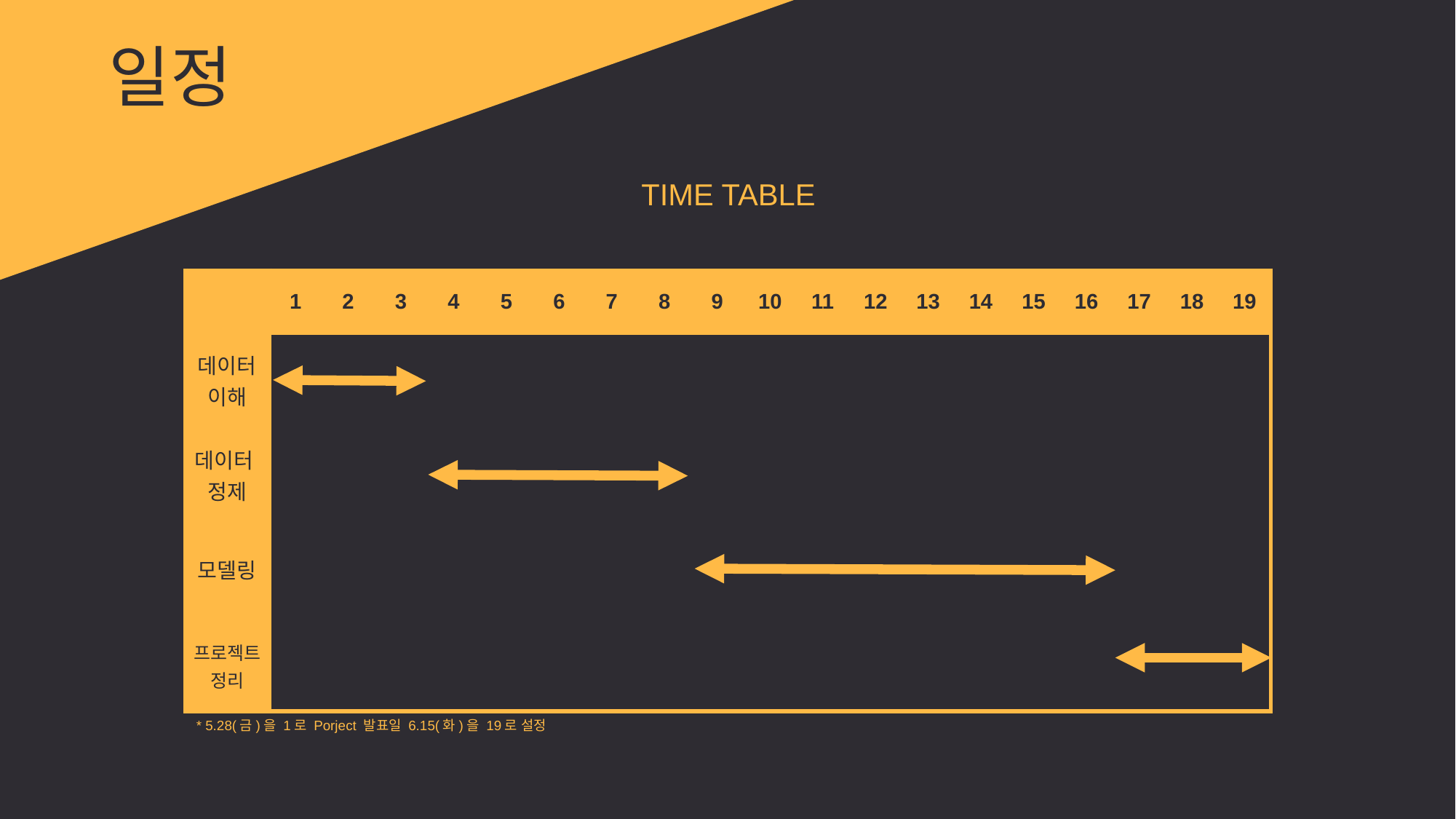

일정
TIME TABLE
|  | 1 | 2 | 3 | 4 | 5 | 6 | 7 | 8 | 9 | 10 | 11 | 12 | 13 | 14 | 15 | 16 | 17 | 18 | 19 |
| --- | --- | --- | --- | --- | --- | --- | --- | --- | --- | --- | --- | --- | --- | --- | --- | --- | --- | --- | --- |
| 데이터 이해 |  |  |  |  |  |  |  |  |  |  |  |  |  |  |  |  |  |  |  |
| 데이터 정제 |  |  |  |  |  |  |  |  |  |  |  |  |  |  |  |  |  |  |  |
| 모델링 |  |  |  |  |  |  |  |  |  |  |  |  |  |  |  |  |  |  |  |
| 프로젝트 정리 |  |  |  |  |  |  |  |  |  |  |  |  |  |  |  |  |  |  |  |
* 5.28(금)을 1로 Porject 발표일 6.15(화)을 19로 설정